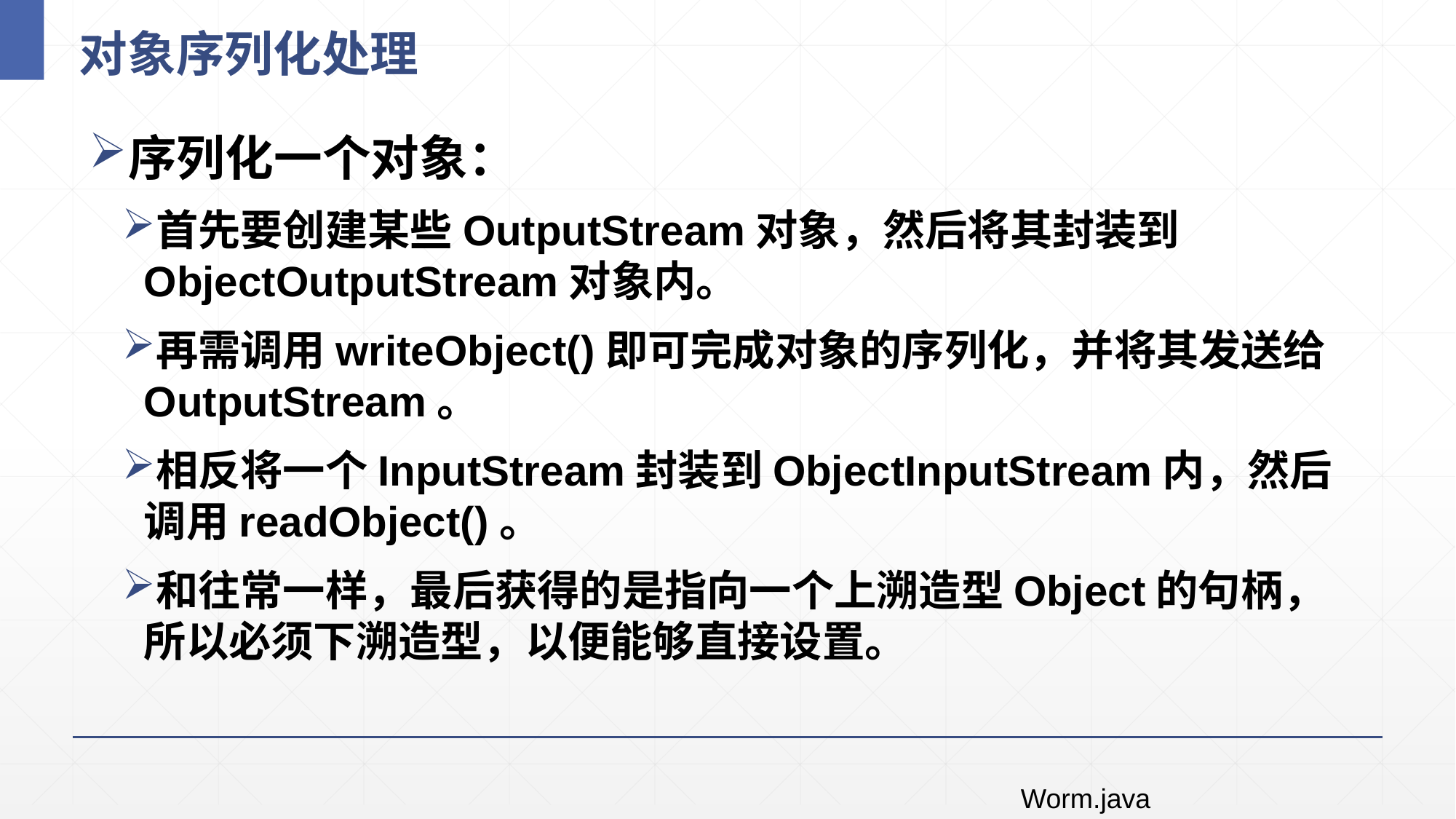

# 对象序列化处理
序列化一个对象：
首先要创建某些OutputStream对象，然后将其封装到ObjectOutputStream对象内。
再需调用writeObject()即可完成对象的序列化，并将其发送给OutputStream。
相反将一个InputStream封装到ObjectInputStream内，然后调用readObject()。
和往常一样，最后获得的是指向一个上溯造型Object的句柄，所以必须下溯造型，以便能够直接设置。

Worm.java